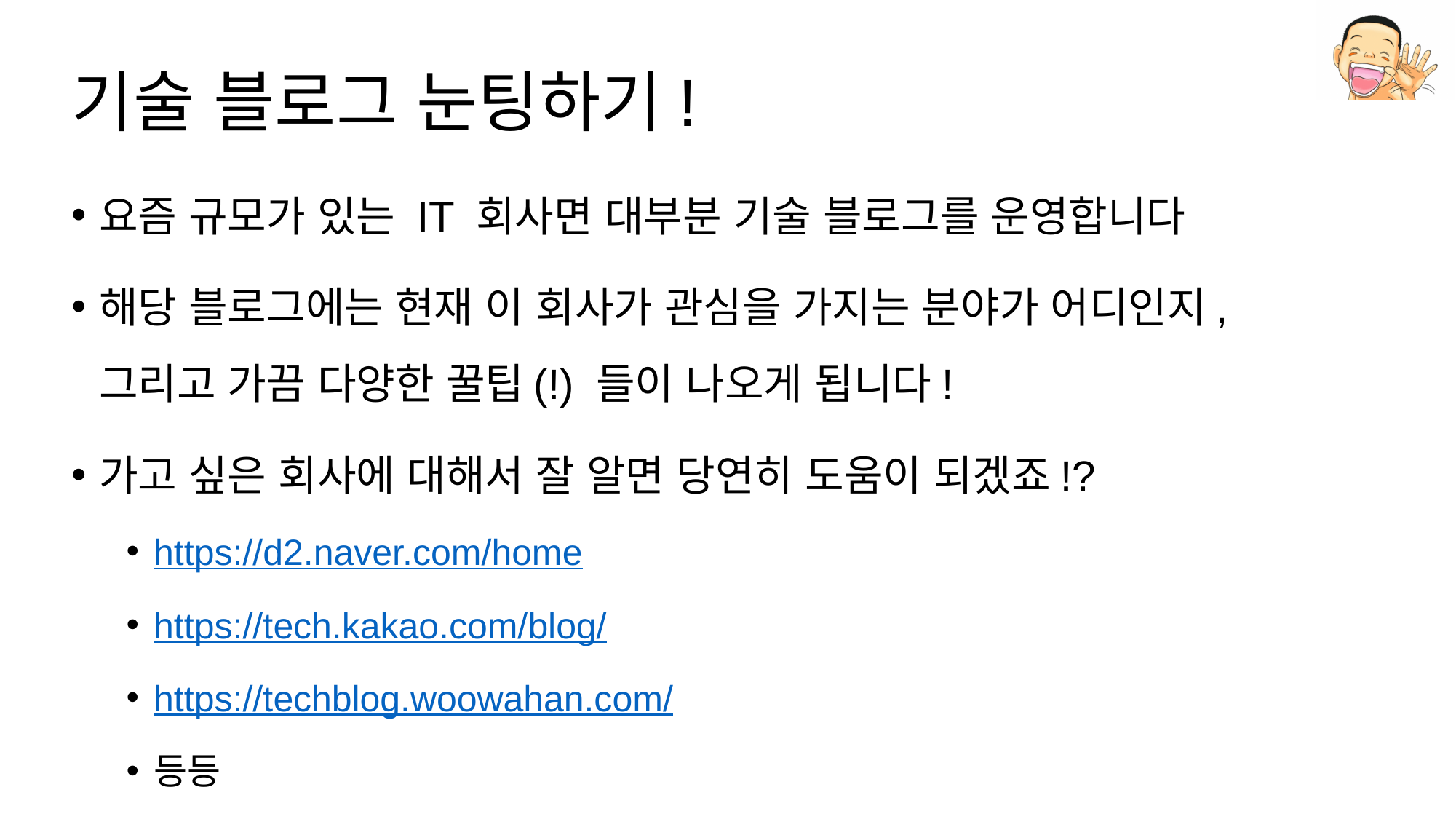

# 기술 블로그 눈팅하기!
요즘 규모가 있는 IT 회사면 대부분 기술 블로그를 운영합니다
해당 블로그에는 현재 이 회사가 관심을 가지는 분야가 어디인지, 그리고 가끔 다양한 꿀팁(!) 들이 나오게 됩니다!
가고 싶은 회사에 대해서 잘 알면 당연히 도움이 되겠죠!?
https://d2.naver.com/home
https://tech.kakao.com/blog/
https://techblog.woowahan.com/
등등